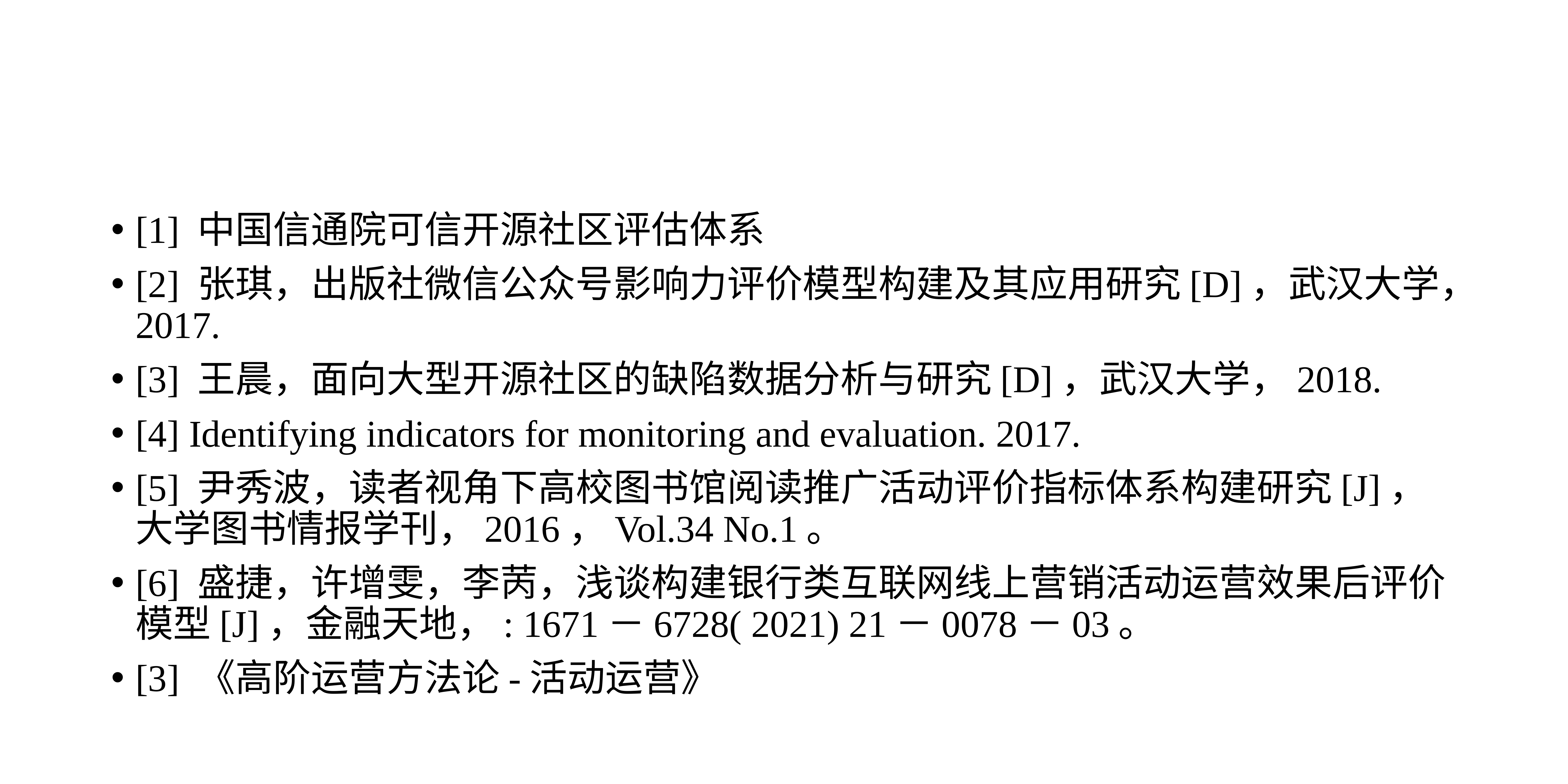

[1] 中国信通院可信开源社区评估体系
[2] 张琪，出版社微信公众号影响力评价模型构建及其应用研究[D]，武汉大学，2017.
[3] 王晨，面向大型开源社区的缺陷数据分析与研究[D]，武汉大学，2018.
[4] Identifying indicators for monitoring and evaluation. 2017.
[5] 尹秀波，读者视角下高校图书馆阅读推广活动评价指标体系构建研究[J]，大学图书情报学刊，2016，Vol.34 No.1。
[6] 盛捷，许增雯，李苪，浅谈构建银行类互联网线上营销活动运营效果后评价模型[J]，金融天地，: 1671－6728( 2021) 21－0078－03。
[3] 《高阶运营方法论-活动运营》